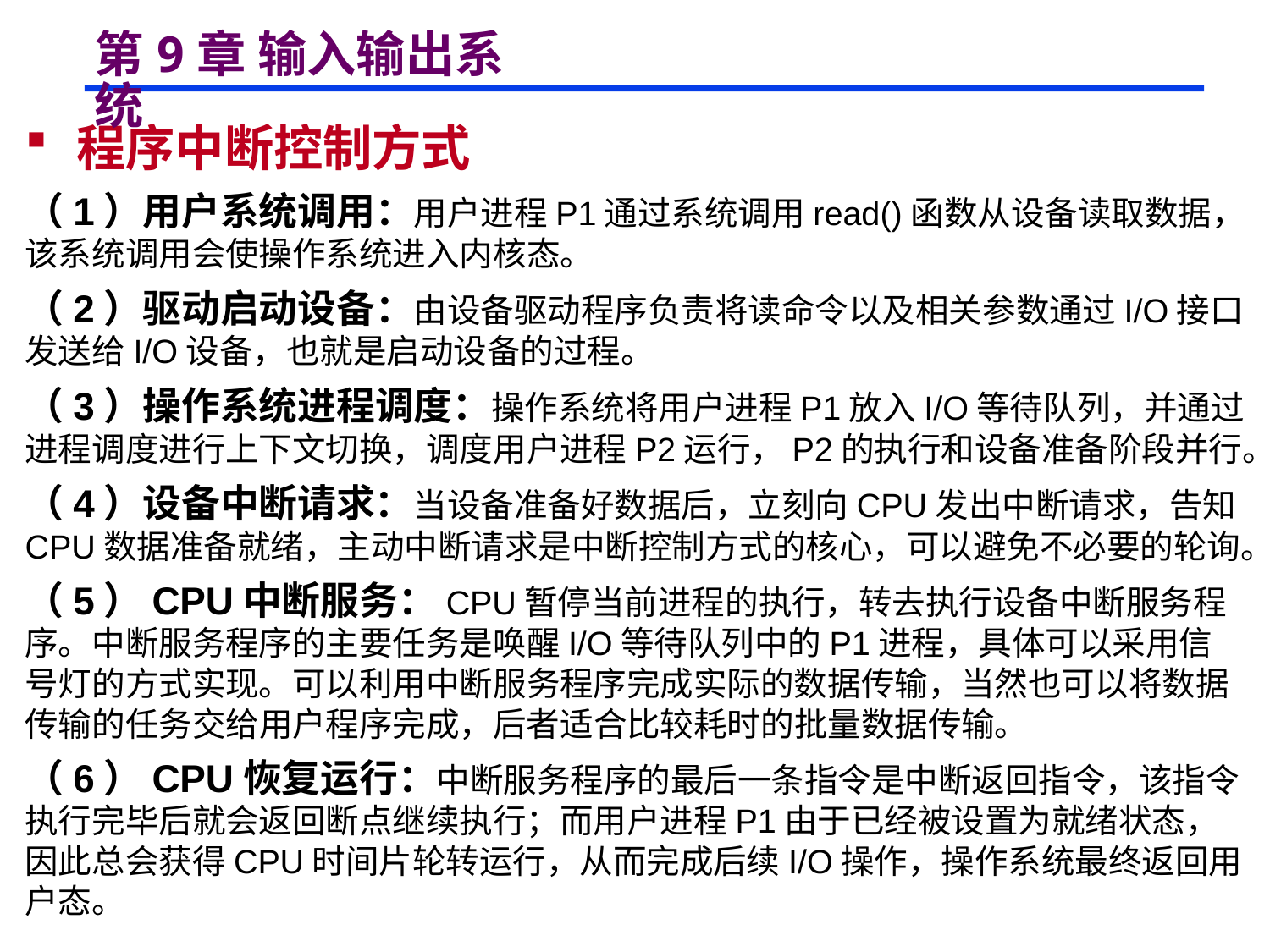

# 第9章 输入输出系统
 程序中断控制方式
（1）用户系统调用：用户进程P1通过系统调用read()函数从设备读取数据，该系统调用会使操作系统进入内核态。
（2）驱动启动设备：由设备驱动程序负责将读命令以及相关参数通过I/O接口发送给I/O设备，也就是启动设备的过程。
（3）操作系统进程调度：操作系统将用户进程P1放入I/O等待队列，并通过进程调度进行上下文切换，调度用户进程P2运行，P2的执行和设备准备阶段并行。
（4）设备中断请求：当设备准备好数据后，立刻向CPU发出中断请求，告知CPU数据准备就绪，主动中断请求是中断控制方式的核心，可以避免不必要的轮询。
（5）CPU中断服务：CPU暂停当前进程的执行，转去执行设备中断服务程序。中断服务程序的主要任务是唤醒I/O等待队列中的P1进程，具体可以采用信号灯的方式实现。可以利用中断服务程序完成实际的数据传输，当然也可以将数据传输的任务交给用户程序完成，后者适合比较耗时的批量数据传输。
（6）CPU恢复运行：中断服务程序的最后一条指令是中断返回指令，该指令执行完毕后就会返回断点继续执行；而用户进程P1由于已经被设置为就绪状态，因此总会获得CPU时间片轮转运行，从而完成后续I/O操作，操作系统最终返回用户态。